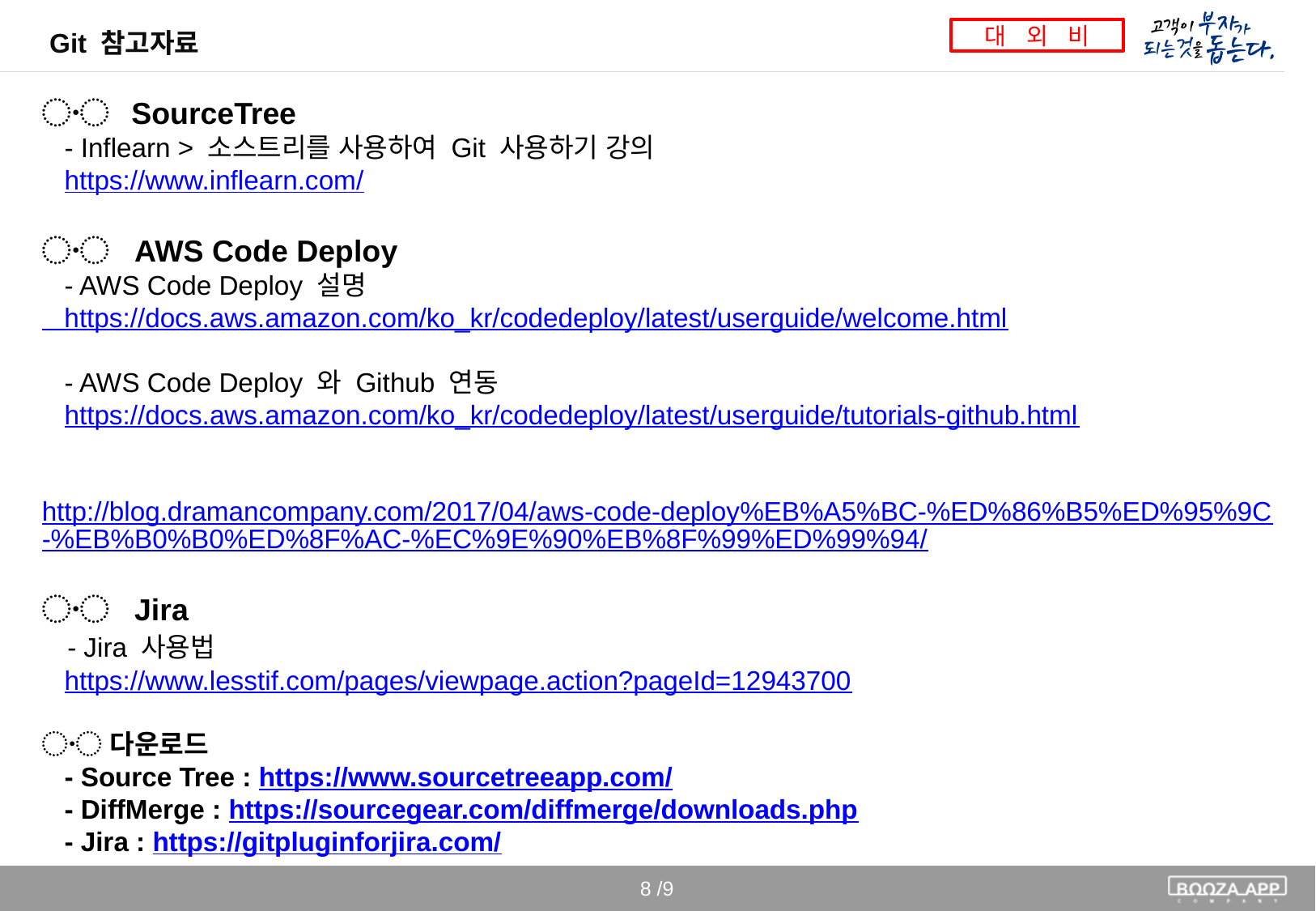

Git 참고자료
〮  SourceTree
   - Inflearn > 소스트리를 사용하여 Git 사용하기 강의
   https://www.inflearn.com/

〮  AWS Code Deploy
   - AWS Code Deploy 설명
   https://docs.aws.amazon.com/ko_kr/codedeploy/latest/userguide/welcome.html

   - AWS Code Deploy 와 Github 연동
   https://docs.aws.amazon.com/ko_kr/codedeploy/latest/userguide/tutorials-github.html

   http://blog.dramancompany.com/2017/04/aws-code-deploy%EB%A5%BC-%ED%86%B5%ED%95%9C-%EB%B0%B0%ED%8F%AC-%EC%9E%90%EB%8F%99%ED%99%94/

〮  Jira
   - Jira 사용법
   https://www.lesstif.com/pages/viewpage.action?pageId=12943700

〮 다운로드
   - Source Tree : https://www.sourcetreeapp.com/
   - DiffMerge : https://sourcegear.com/diffmerge/downloads.php
   - Jira : https://gitpluginforjira.com/
8 /9